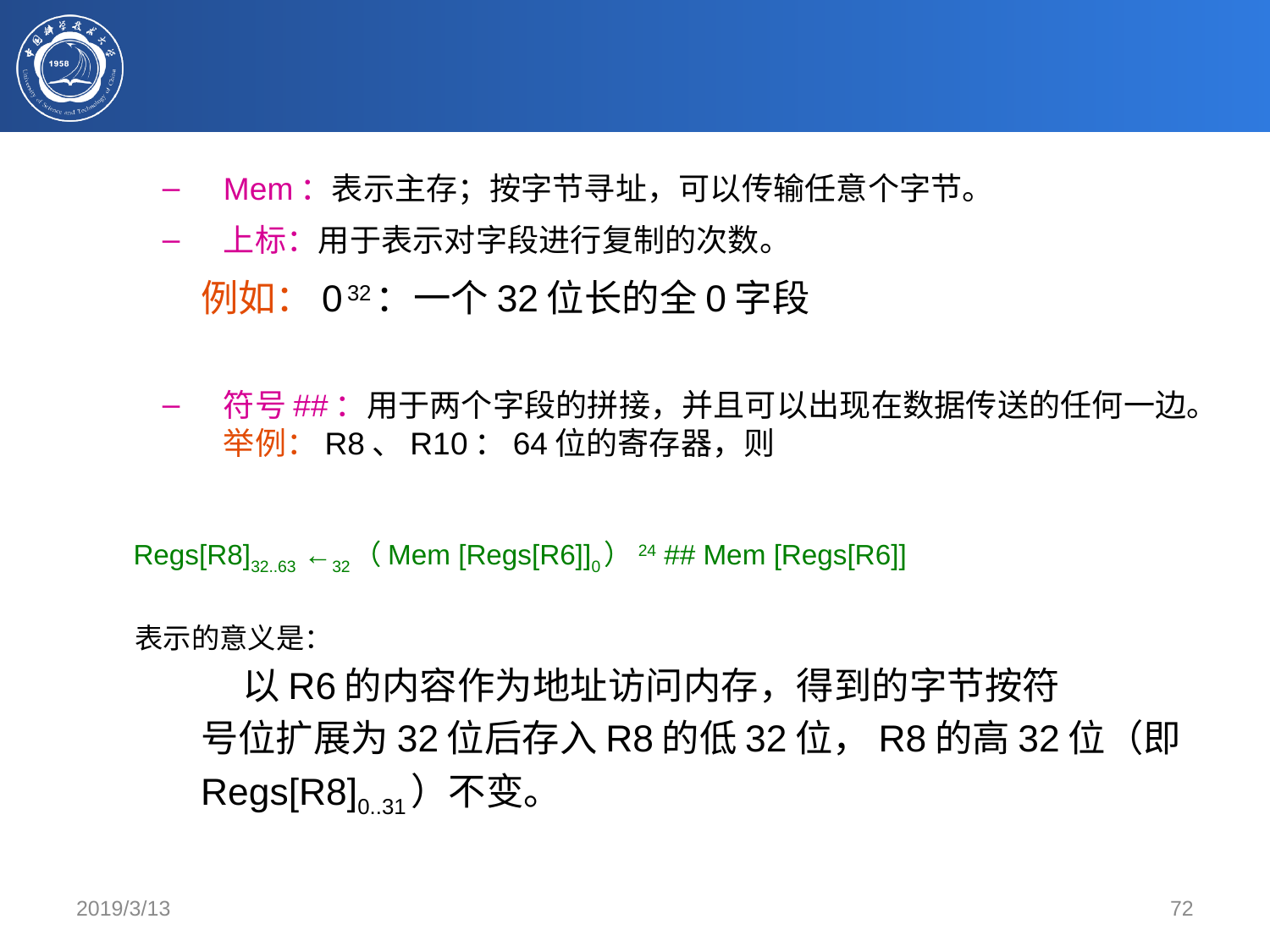

#
Mem：表示主存；按字节寻址，可以传输任意个字节。
上标：用于表示对字段进行复制的次数。
例如：0 32：一个32位长的全0字段

符号##：用于两个字段的拼接，并且可以出现在数据传送的任何一边。举例：R8、R10：64位的寄存器，则

       Regs[R8]32..63 ←32（Mem [Regs[R6]]0）24 ## Mem [Regs[R6]]

        表示的意义是：
    以R6的内容作为地址访问内存，得到的字节按符
号位扩展为32位后存入R8的低32位，R8的高32位（即
Regs[R8]0..31）不变。

2019/3/13
72